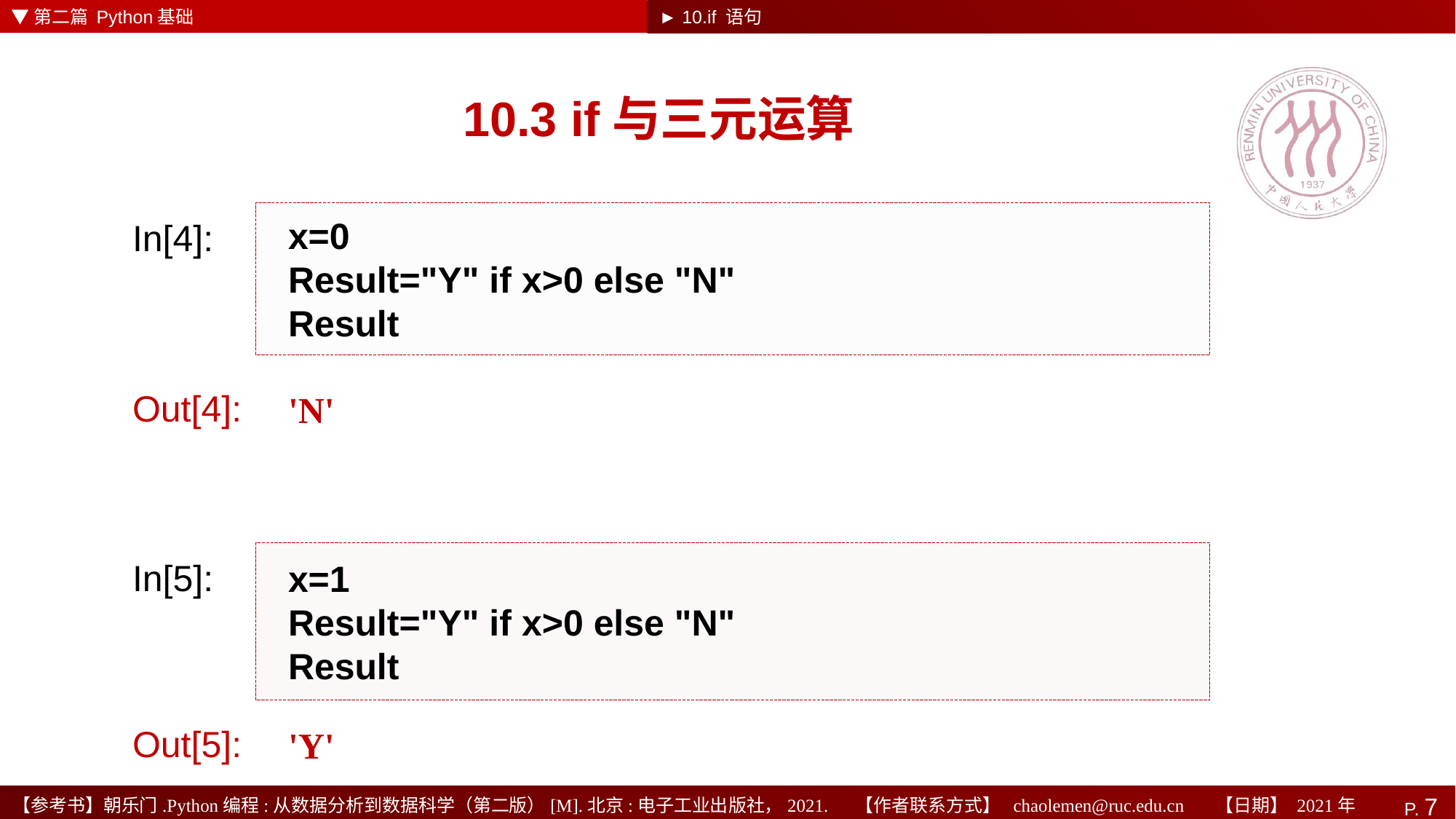

▼第二篇 Python基础
► 10.if 语句
# 10.3 if与三元运算
x=0
Result="Y" if x>0 else "N"
Result
In[4]:
'N'
Out[4]:
x=1
Result="Y" if x>0 else "N"
Result
In[5]:
'Y'
Out[5]: